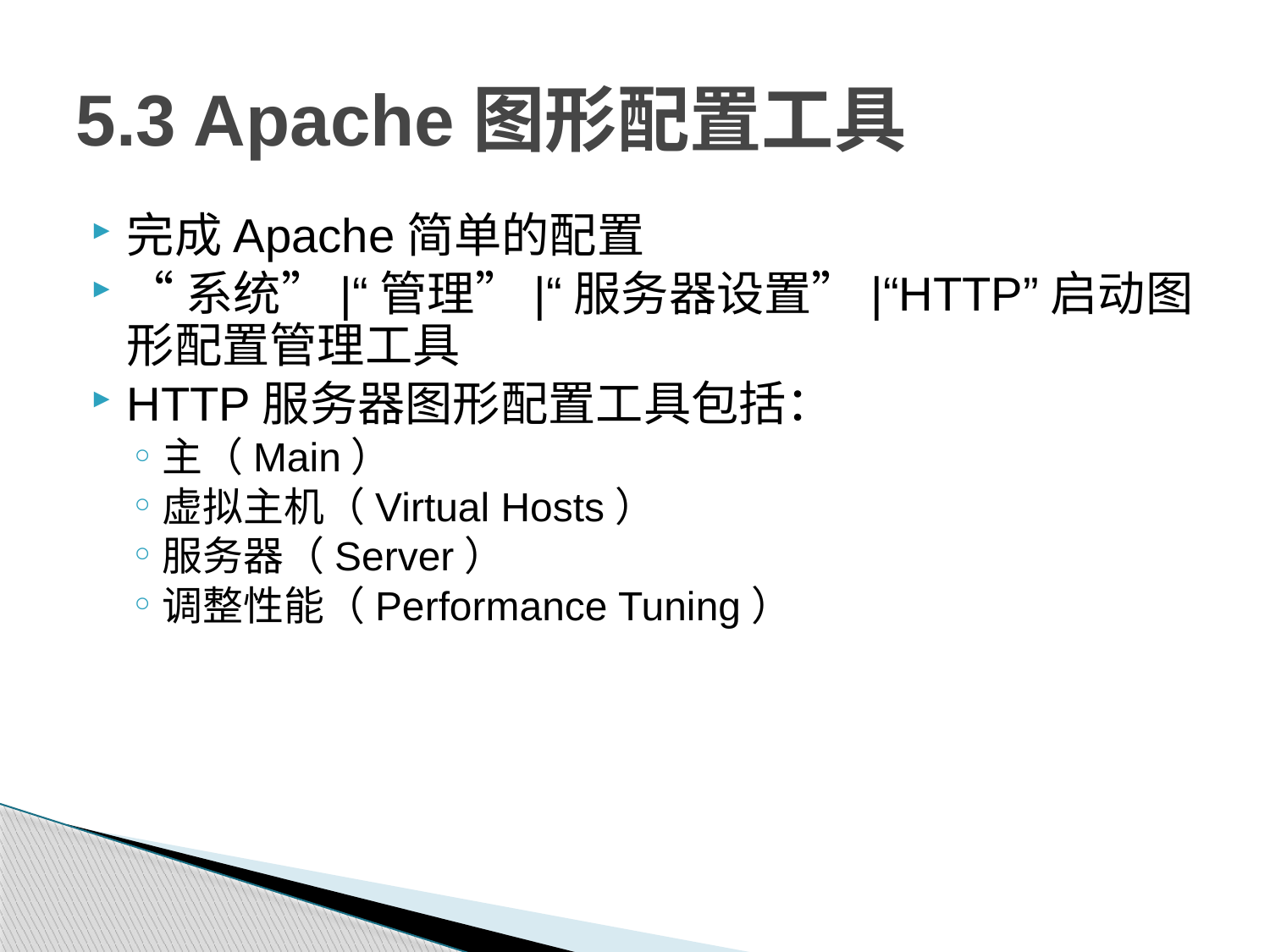

# 5.3 Apache图形配置工具
完成Apache简单的配置
“系统”|“管理”|“服务器设置”|“HTTP”启动图形配置管理工具
HTTP服务器图形配置工具包括：
主（Main）
虚拟主机（Virtual Hosts）
服务器（Server）
调整性能（Performance Tuning）